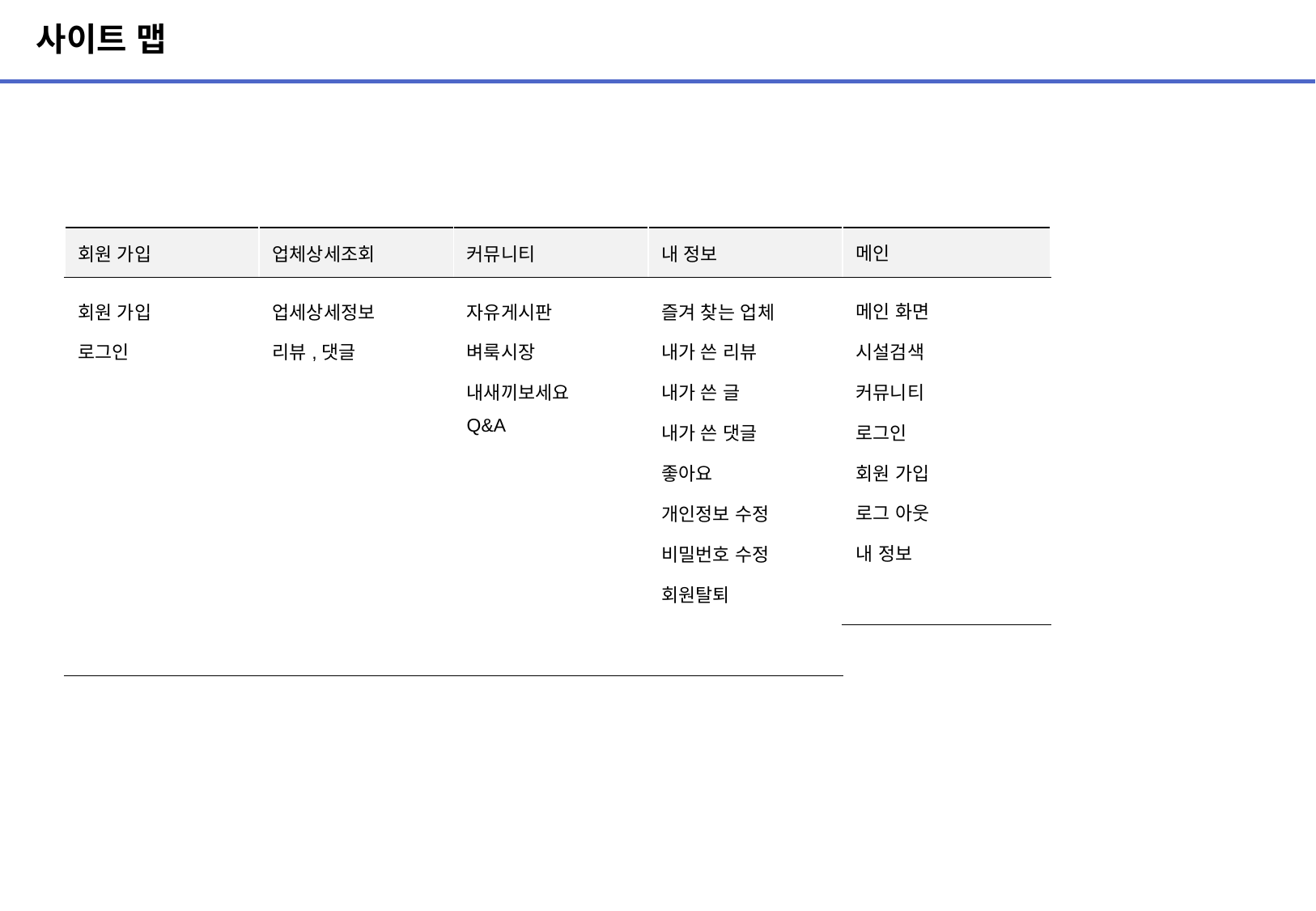

# 사이트 맵
| 회원 가입 | 업체상세조회 | 커뮤니티 | 내 정보 |
| --- | --- | --- | --- |
| 회원 가입 로그인 | 업세상세정보 리뷰,댓글 | 자유게시판 벼룩시장 내새끼보세요 Q&A | 즐겨 찾는 업체 내가 쓴 리뷰 내가 쓴 글 내가 쓴 댓글 좋아요 개인정보 수정 비밀번호 수정 회원탈퇴 |
| 메인 |
| --- |
| 메인 화면 시설검색 커뮤니티 로그인 회원 가입 로그 아웃 내 정보 |